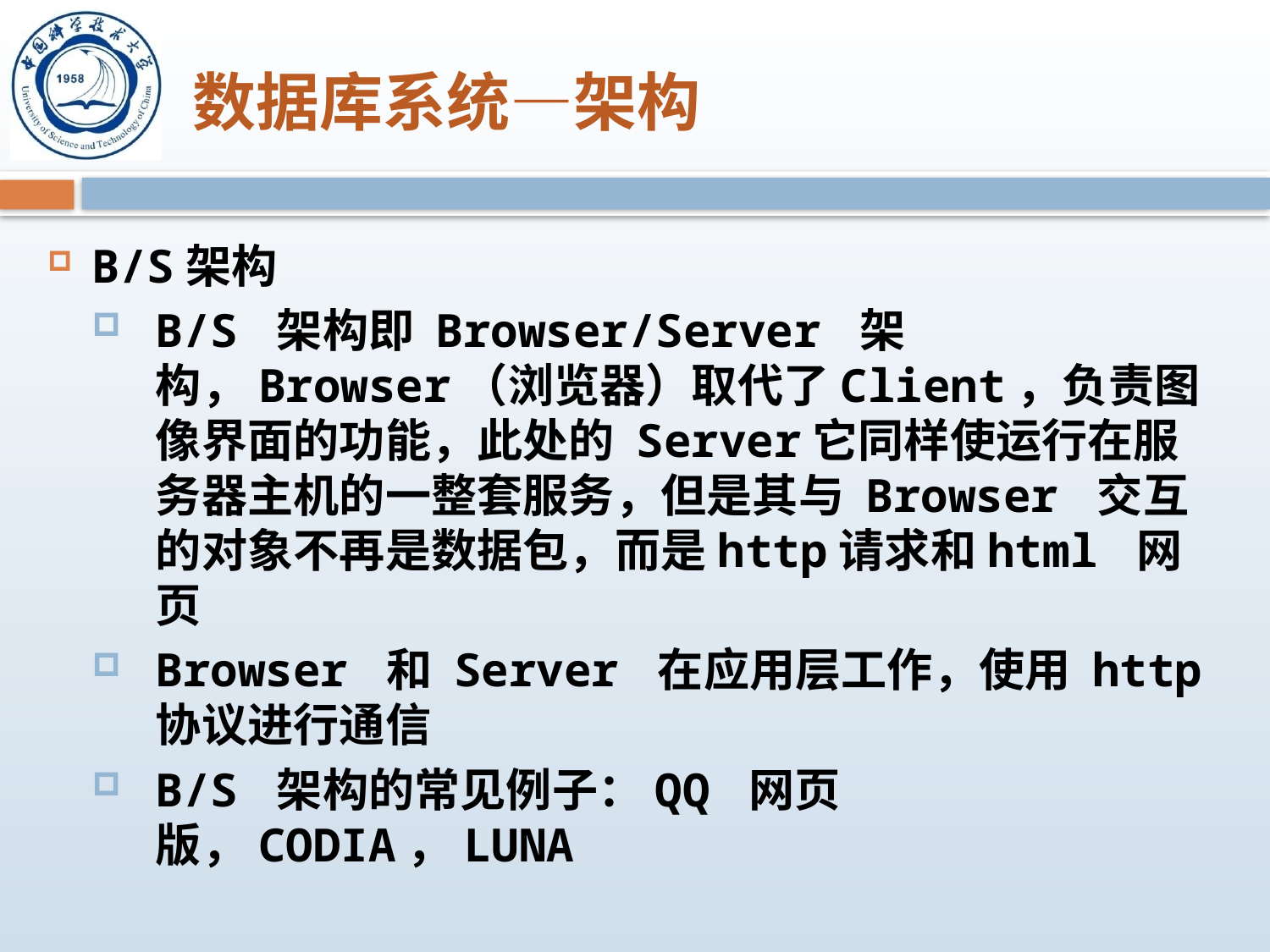

# 数据库系统—架构
B/S架构
B/S 架构即 Browser/Server 架构，Browser（浏览器）取代了Client，负责图像界面的功能，此处的 Server它同样使运行在服务器主机的一整套服务，但是其与 Browser 交互的对象不再是数据包，而是http请求和html 网页
Browser 和 Server 在应用层工作，使用 http 协议进行通信
B/S 架构的常见例子：QQ 网页版，CODIA，LUNA